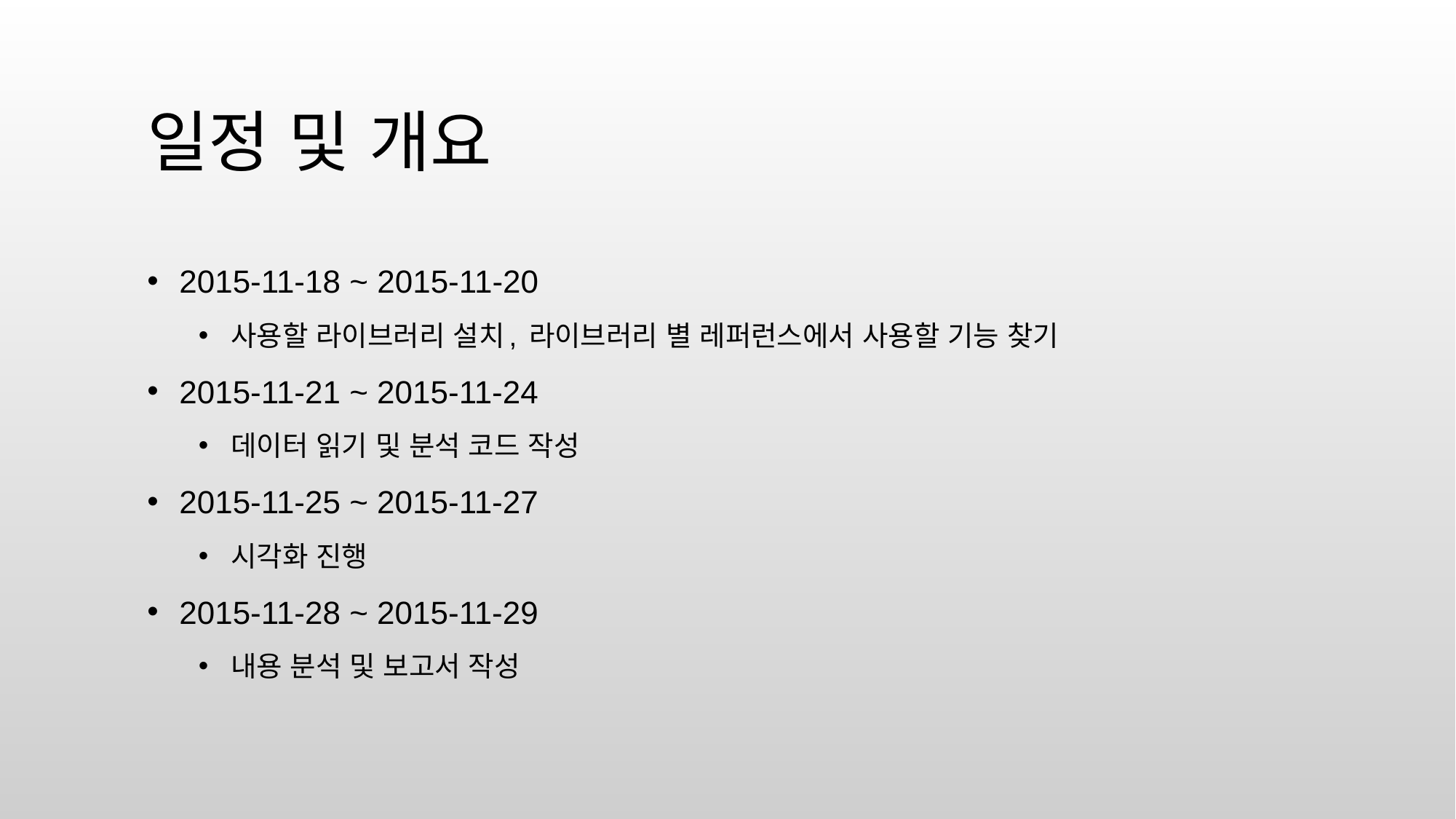

# 일정 및 개요
2015-11-18 ~ 2015-11-20
사용할 라이브러리 설치, 라이브러리 별 레퍼런스에서 사용할 기능 찾기
2015-11-21 ~ 2015-11-24
데이터 읽기 및 분석 코드 작성
2015-11-25 ~ 2015-11-27
시각화 진행
2015-11-28 ~ 2015-11-29
내용 분석 및 보고서 작성